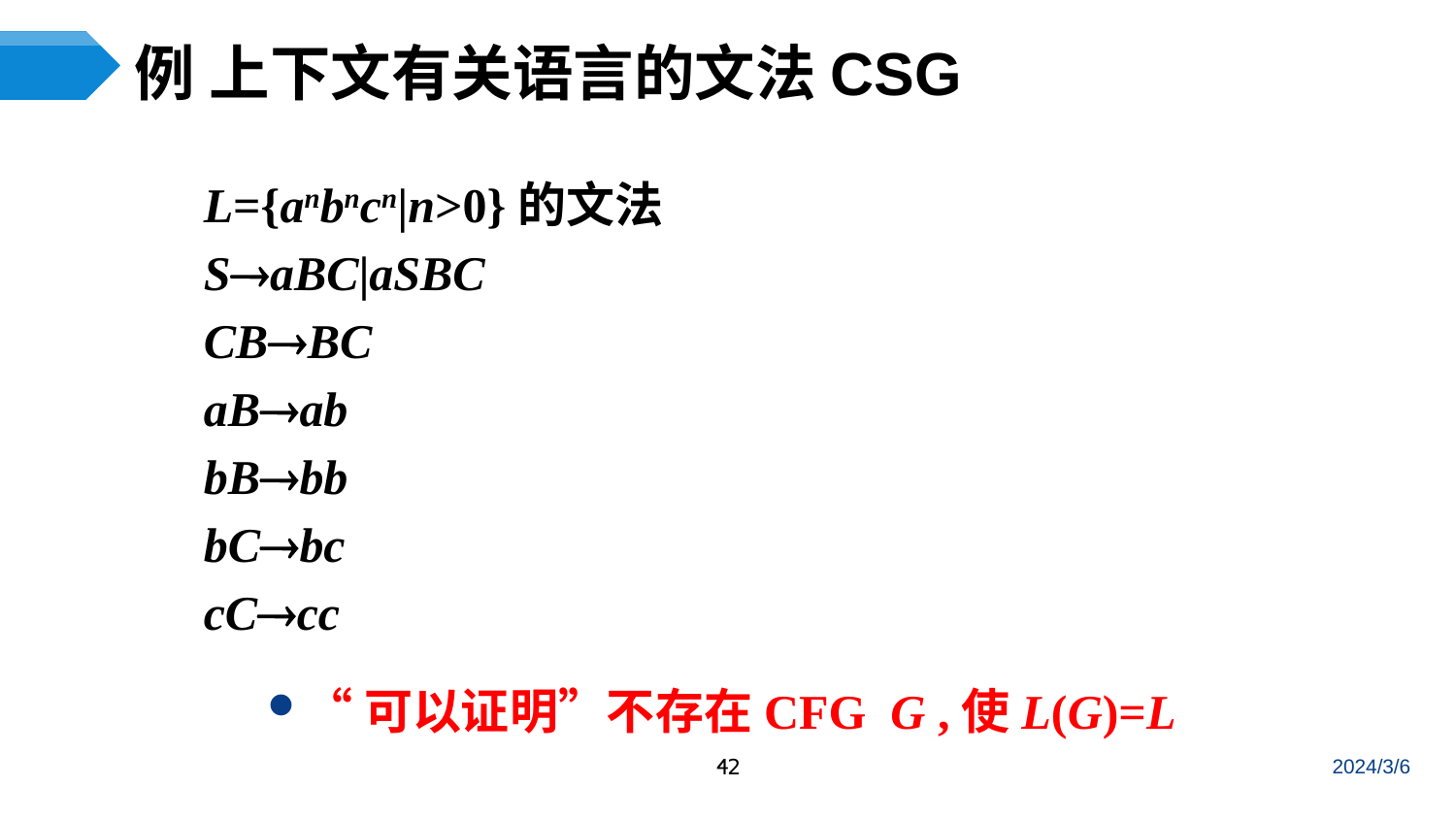

# 例 上下文有关语言的文法CSG
L={anbncn|n>0}的文法
S→aBC|aSBC
CB→BC
aB→ab
bB→bb
bC→bc
cC→cc
“可以证明”不存在CFG  G ,使L(G)=L
42
2024/3/6